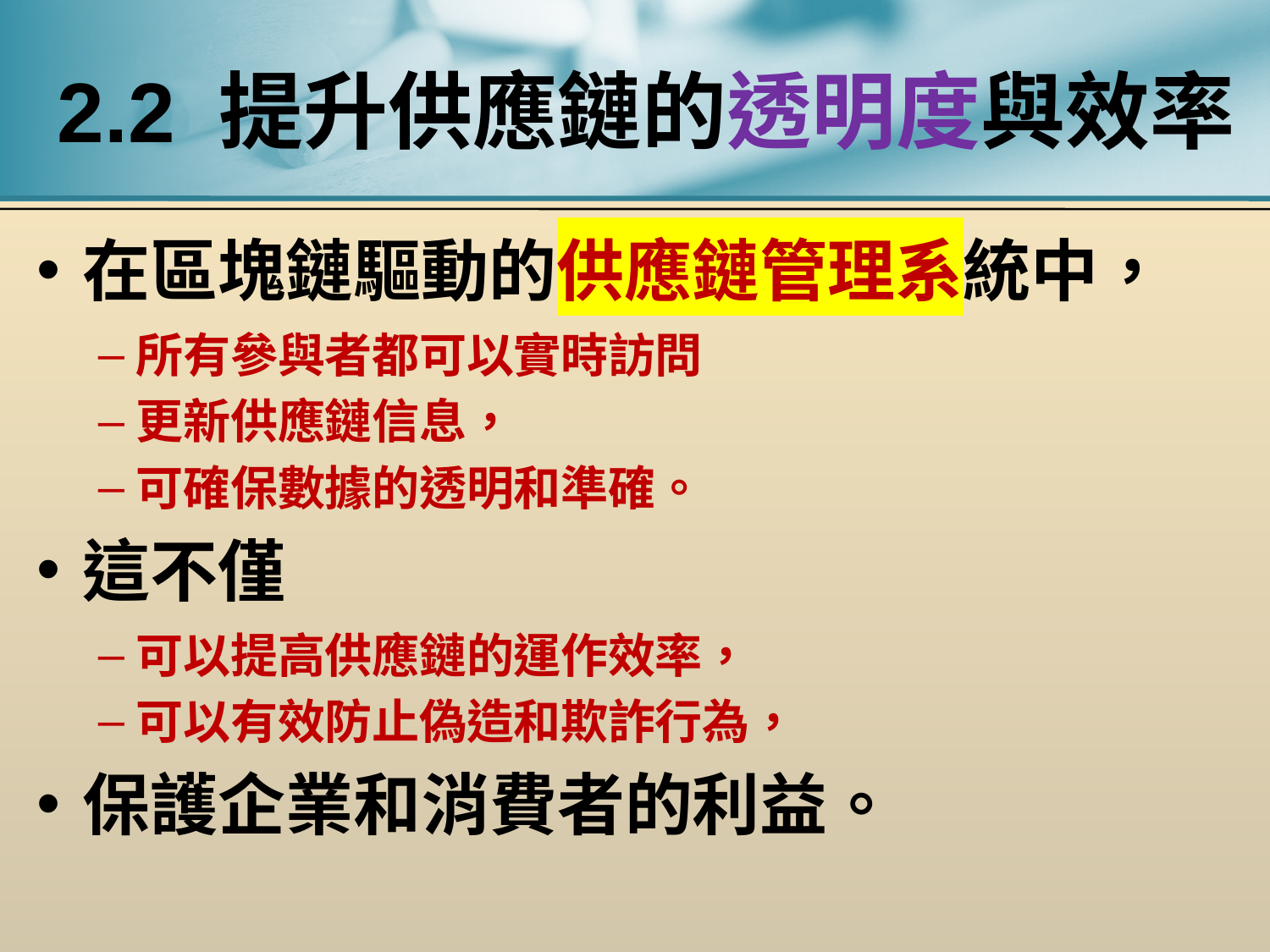

# 2.2 提升供應鏈的透明度與效率
在區塊鏈驅動的供應鏈管理系統中，
所有參與者都可以實時訪問
更新供應鏈信息，
可確保數據的透明和準確。
這不僅
可以提高供應鏈的運作效率，
可以有效防止偽造和欺詐行為，
保護企業和消費者的利益。